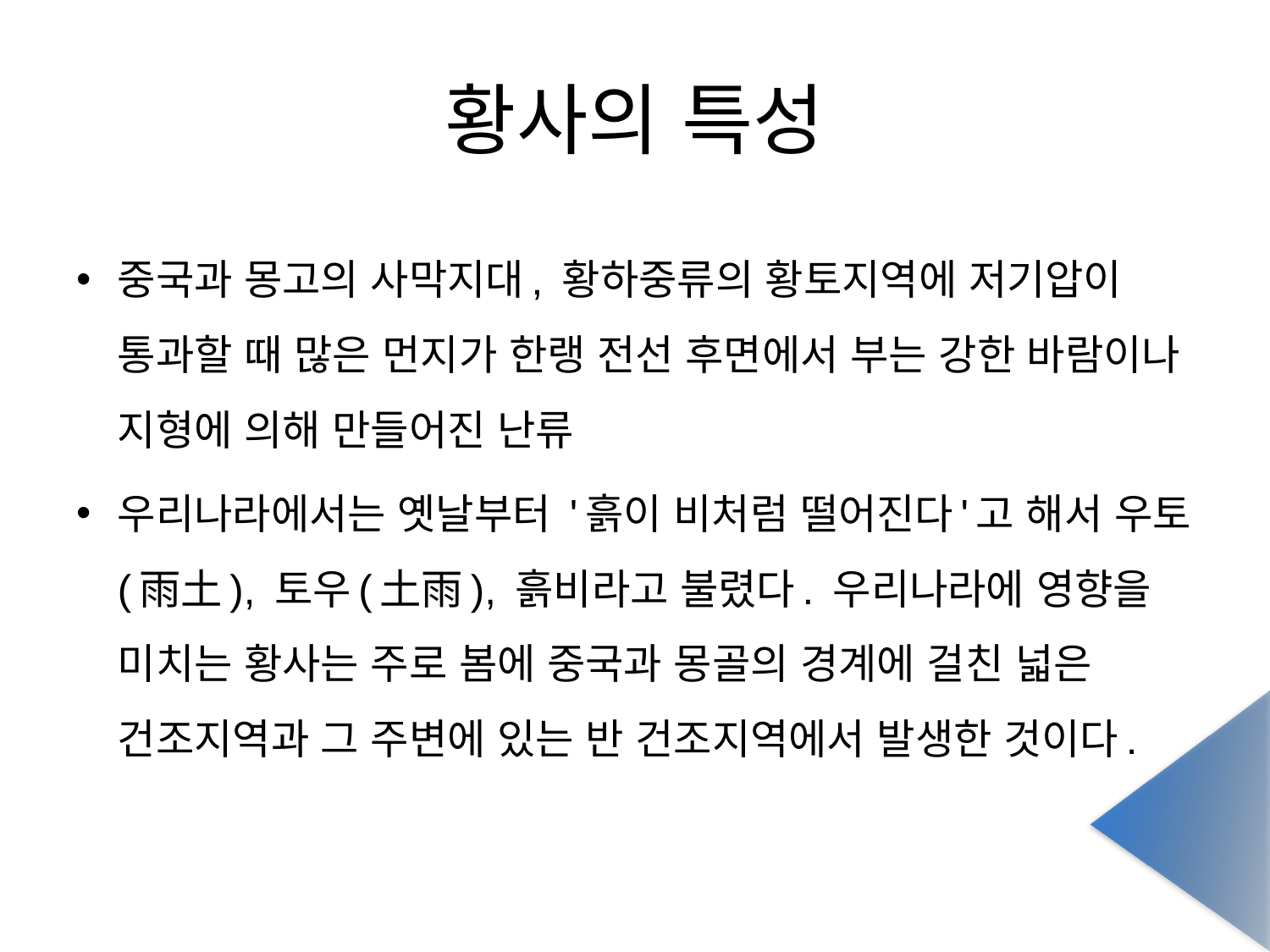

# 황사의 특성
중국과 몽고의 사막지대, 황하중류의 황토지역에 저기압이 통과할 때 많은 먼지가 한랭 전선 후면에서 부는 강한 바람이나 지형에 의해 만들어진 난류
우리나라에서는 옛날부터 '흙이 비처럼 떨어진다'고 해서 우토(雨土), 토우(土雨), 흙비라고 불렸다. 우리나라에 영향을 미치는 황사는 주로 봄에 중국과 몽골의 경계에 걸친 넓은 건조지역과 그 주변에 있는 반 건조지역에서 발생한 것이다.